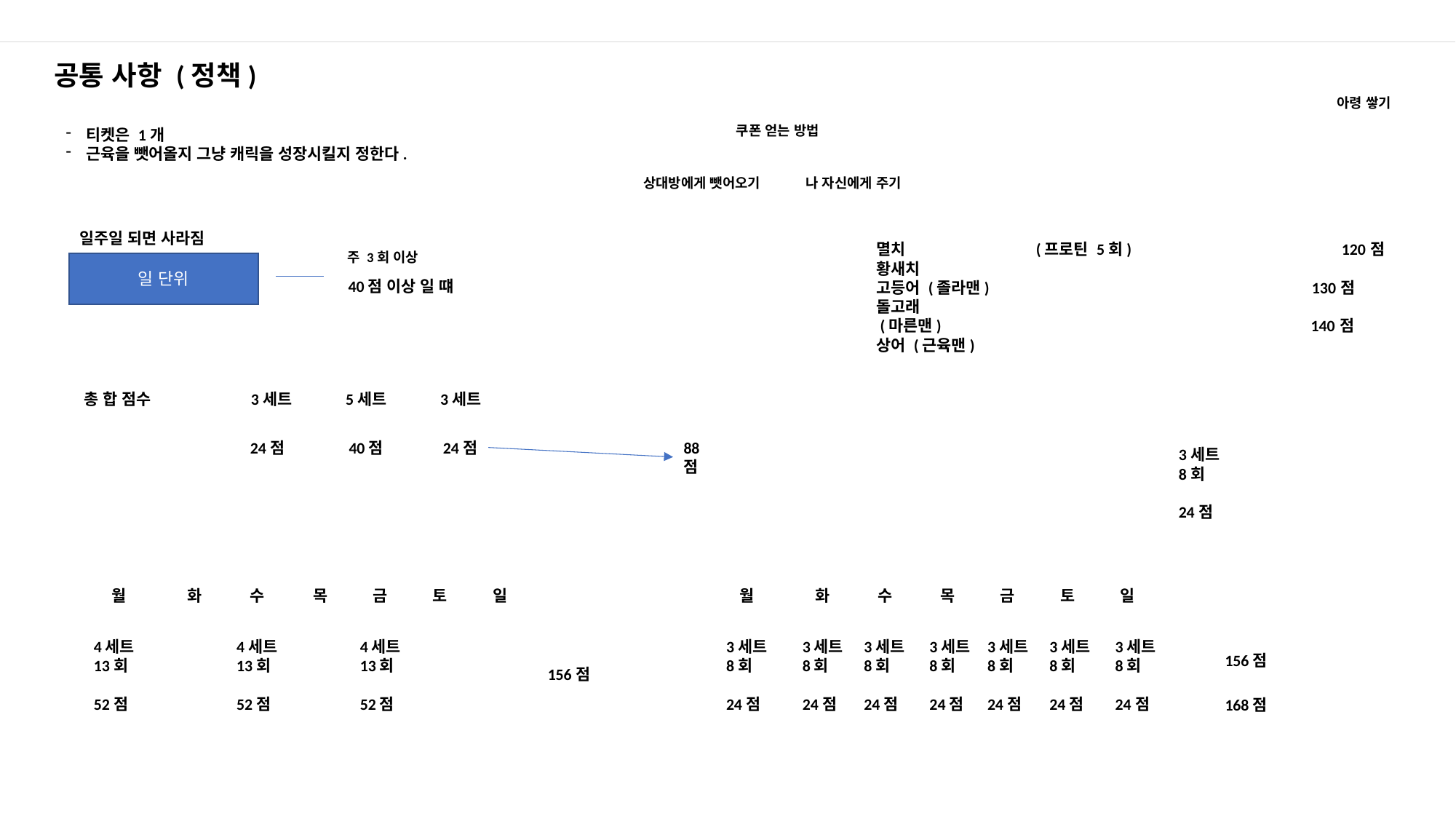

공통 사항 (정책)
아령 쌓기
쿠폰 얻는 방법
티켓은 1개
근육을 뺏어올지 그냥 캐릭을 성장시킬지 정한다.
상대방에게 뺏어오기
나 자신에게 주기
일주일 되면 사라짐
멸치                             (프로틴 5회)                                                          120점
황새치
고등어 (졸라맨)                                                                                         130점
돌고래
 (마른맨)                                                                                                      140점
상어 (근육맨)
주 3회 이상
일 단위
40점 이상 일 떄
총 합 점수
3세트
5세트
3세트
24점
40점
24점
88점
3세트
8회

24점
월
화
수
목
금
토
일
월
화
수
목
금
토
일
4세트
13회

52점
4세트
13회

52점
4세트
13회

52점
3세트
8회

24점
3세트
8회

24점
3세트
8회

24점
3세트
8회

24점
3세트
8회

24점
3세트
8회

24점
3세트
8회

24점
156점
156점
168점